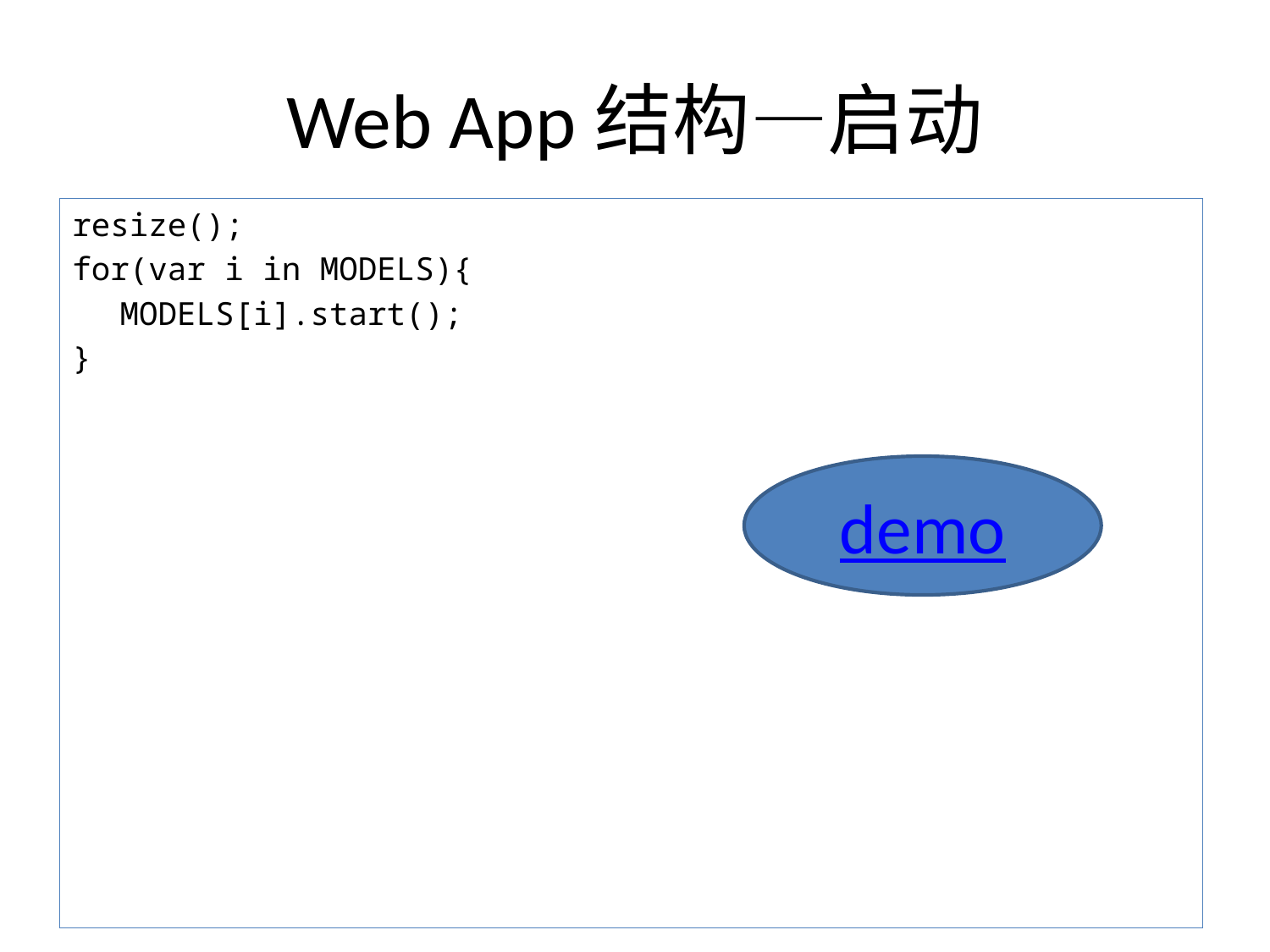

# Web App结构—启动
resize();
for(var i in MODELS){
	MODELS[i].start();
}
demo